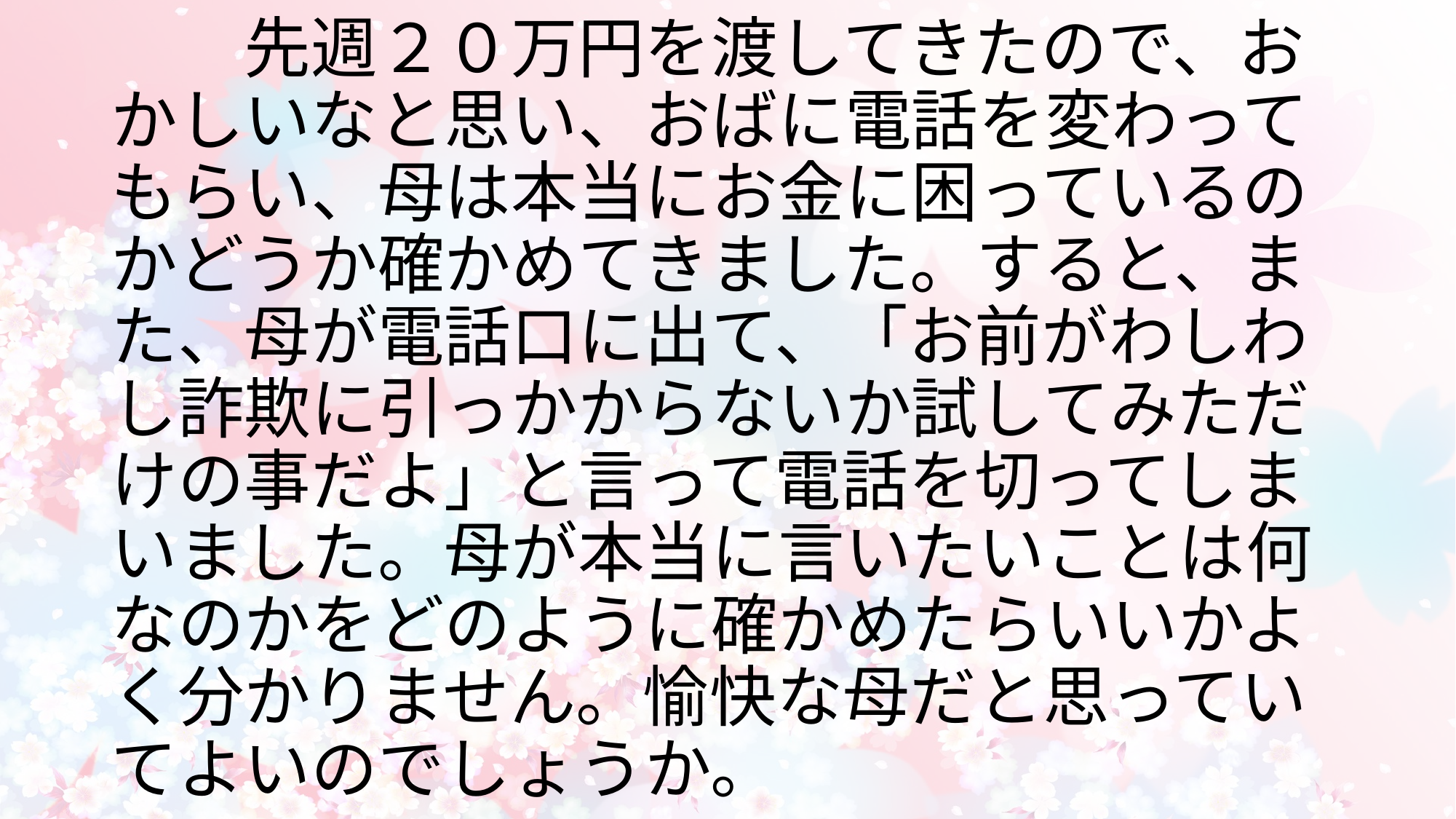

先週２０万円を渡してきたので、おかしいなと思い、おばに電話を変わってもらい、母は本当にお金に困っているのかどうか確かめてきました。すると、また、母が電話口に出て、「お前がわしわし詐欺に引っかからないか試してみただけの事だよ」と言って電話を切ってしまいました。母が本当に言いたいことは何なのかをどのように確かめたらいいかよく分かりません。愉快な母だと思っていてよいのでしょうか。